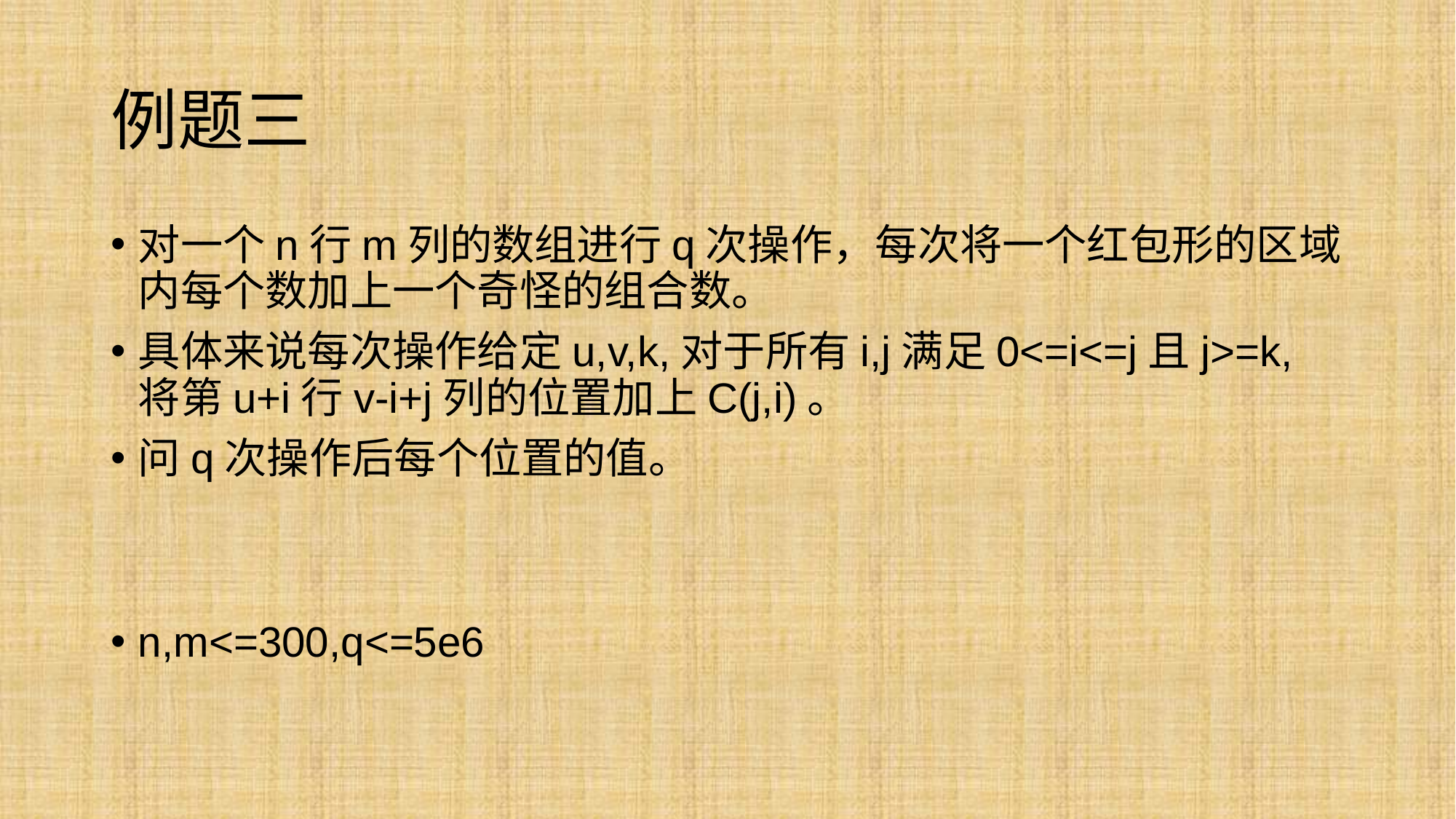

# 例题三
对一个n行m列的数组进行q次操作，每次将一个红包形的区域内每个数加上一个奇怪的组合数。
具体来说每次操作给定u,v,k,对于所有i,j满足0<=i<=j且j>=k,将第u+i行v-i+j列的位置加上C(j,i)。
问q次操作后每个位置的值。

n,m<=300,q<=5e6